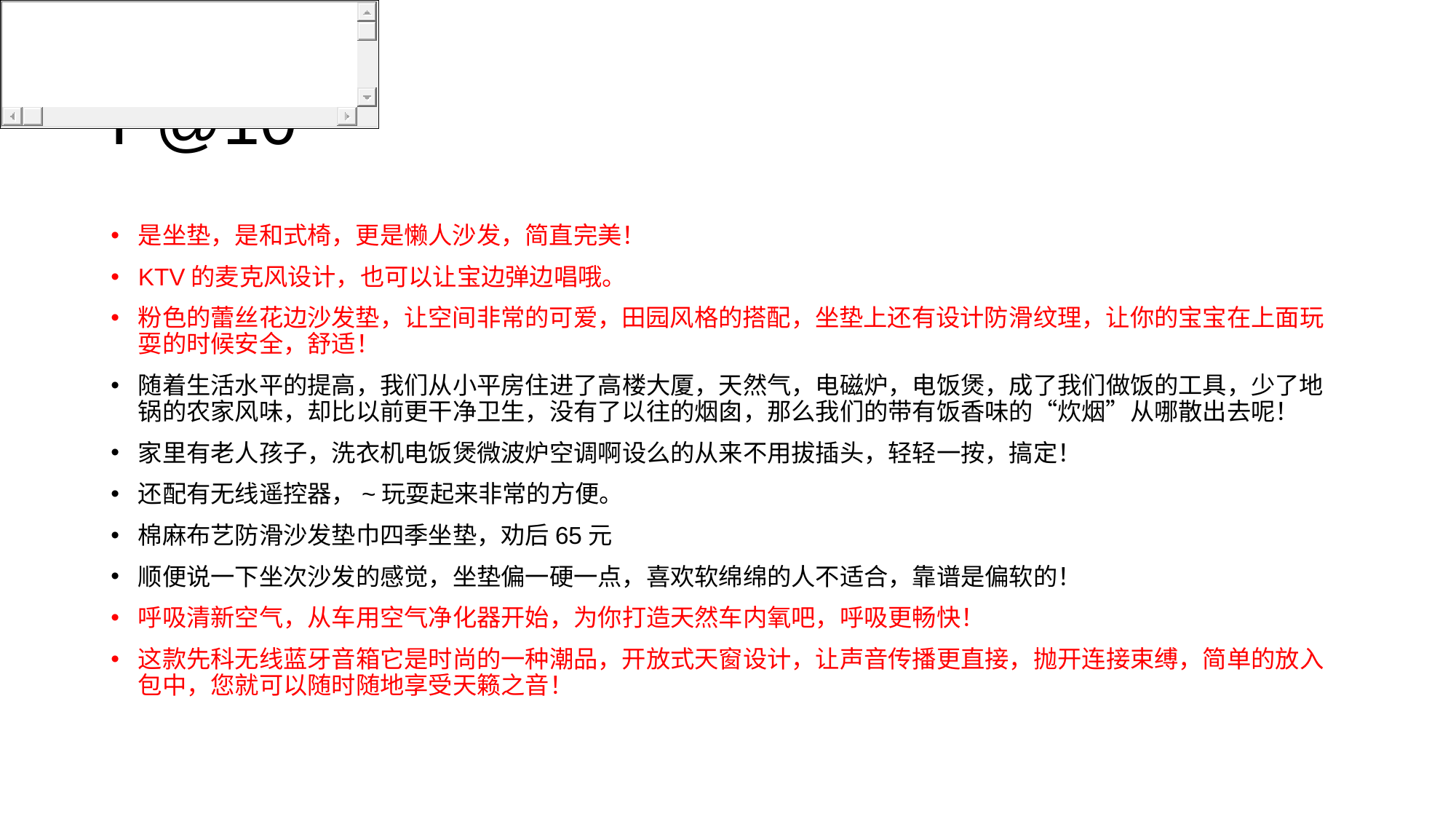

# P@10
是坐垫，是和式椅，更是懒人沙发，简直完美！
KTV的麦克风设计，也可以让宝边弹边唱哦。
粉色的蕾丝花边沙发垫，让空间非常的可爱，田园风格的搭配，坐垫上还有设计防滑纹理，让你的宝宝在上面玩耍的时候安全，舒适！
随着生活水平的提高，我们从小平房住进了高楼大厦，天然气，电磁炉，电饭煲，成了我们做饭的工具，少了地锅的农家风味，却比以前更干净卫生，没有了以往的烟囱，那么我们的带有饭香味的“炊烟”从哪散出去呢！
家里有老人孩子，洗衣机电饭煲微波炉空调啊设么的从来不用拔插头，轻轻一按，搞定！
还配有无线遥控器，~玩耍起来非常的方便。
棉麻布艺防滑沙发垫巾四季坐垫，劝后65元
顺便说一下坐次沙发的感觉，坐垫偏一硬一点，喜欢软绵绵的人不适合，靠谱是偏软的！
呼吸清新空气，从车用空气净化器开始，为你打造天然车内氧吧，呼吸更畅快！
这款先科无线蓝牙音箱它是时尚的一种潮品，开放式天窗设计，让声音传播更直接，抛开连接束缚，简单的放入包中，您就可以随时随地享受天籁之音！